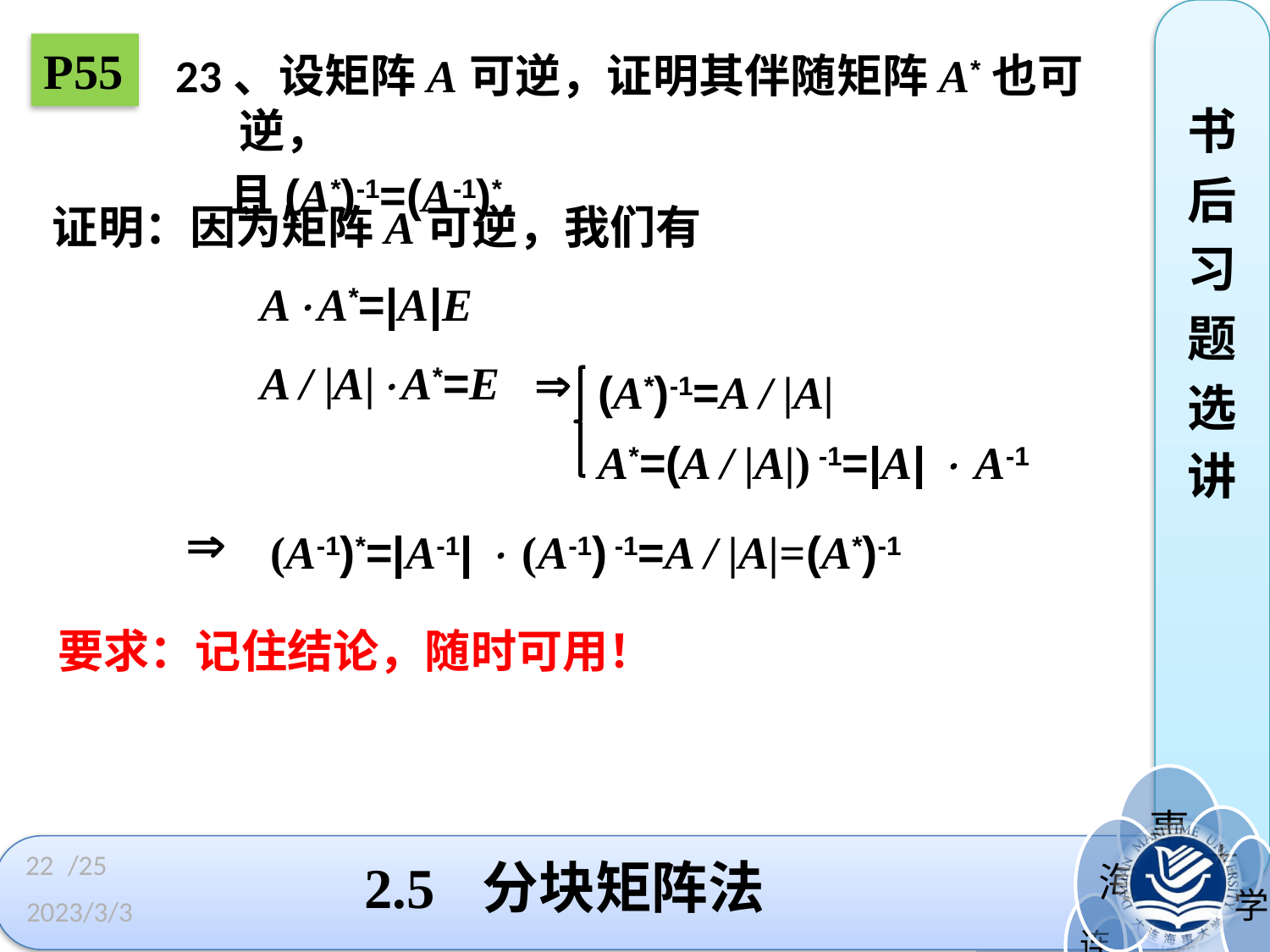

书
后
习
题
选
讲
P55
23、设矩阵A可逆，证明其伴随矩阵A*也可逆，
    且(A*)-1=(A-1)*.
证明：因为矩阵A可逆，我们有
A⋅A*=|A|E
A / |A|⋅A*=E   ⇒
(A*)-1=A / |A|

A*=(A / |A|) -1=|A| ⋅ A-1
⇒
(A-1)*=|A-1| ⋅ (A-1) -1=A / |A|=(A*)-1
要求：记住结论，随时可用！
22
/25
# 2.5 分块矩阵法
2023/3/3